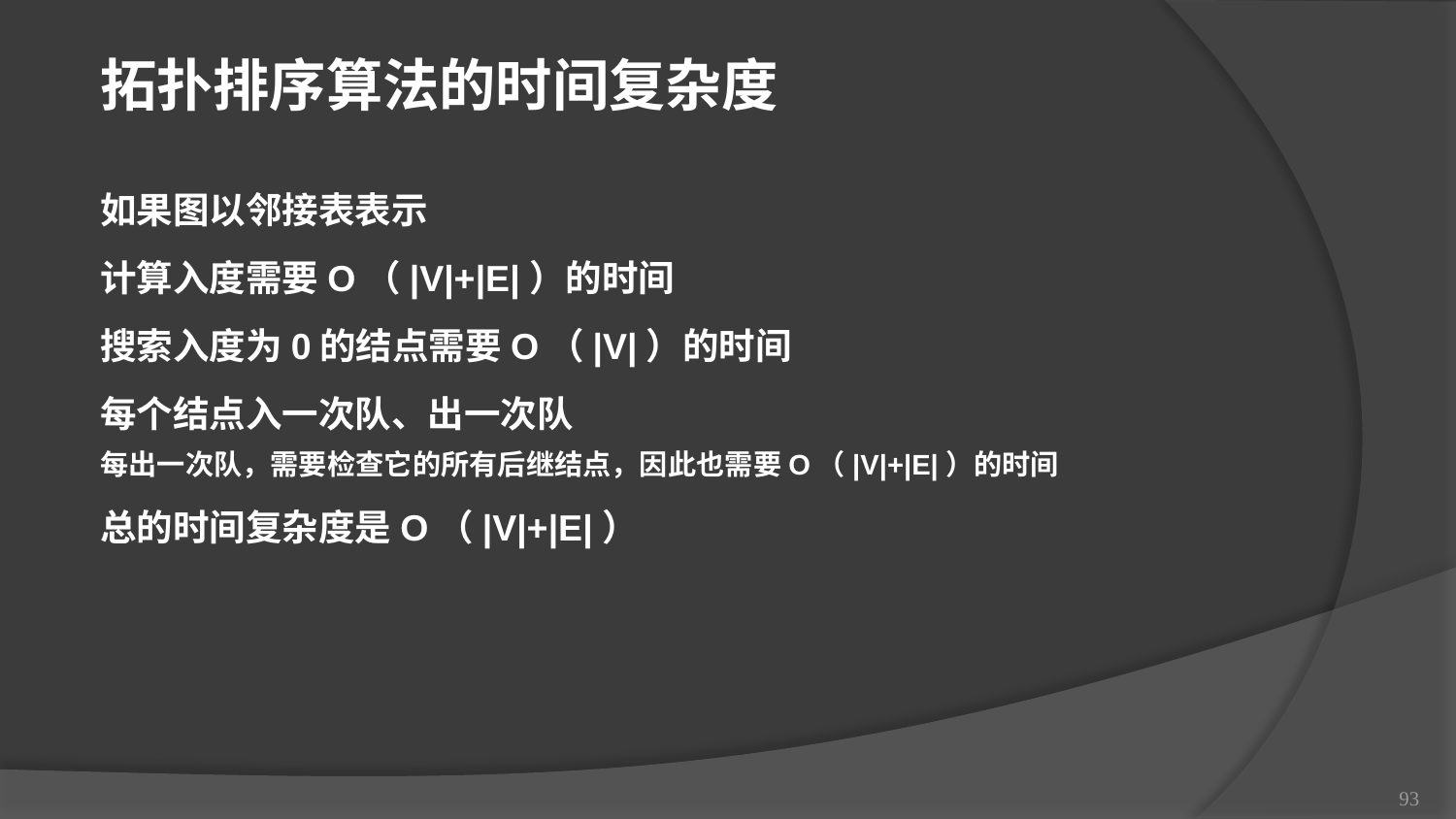

拓扑排序算法的时间复杂度
如果图以邻接表表示
计算入度需要O（|V|+|E|）的时间
搜索入度为0的结点需要O（|V|）的时间
每个结点入一次队、出一次队
每出一次队，需要检查它的所有后继结点，因此也需要O（|V|+|E|）的时间
总的时间复杂度是O（|V|+|E|）
93